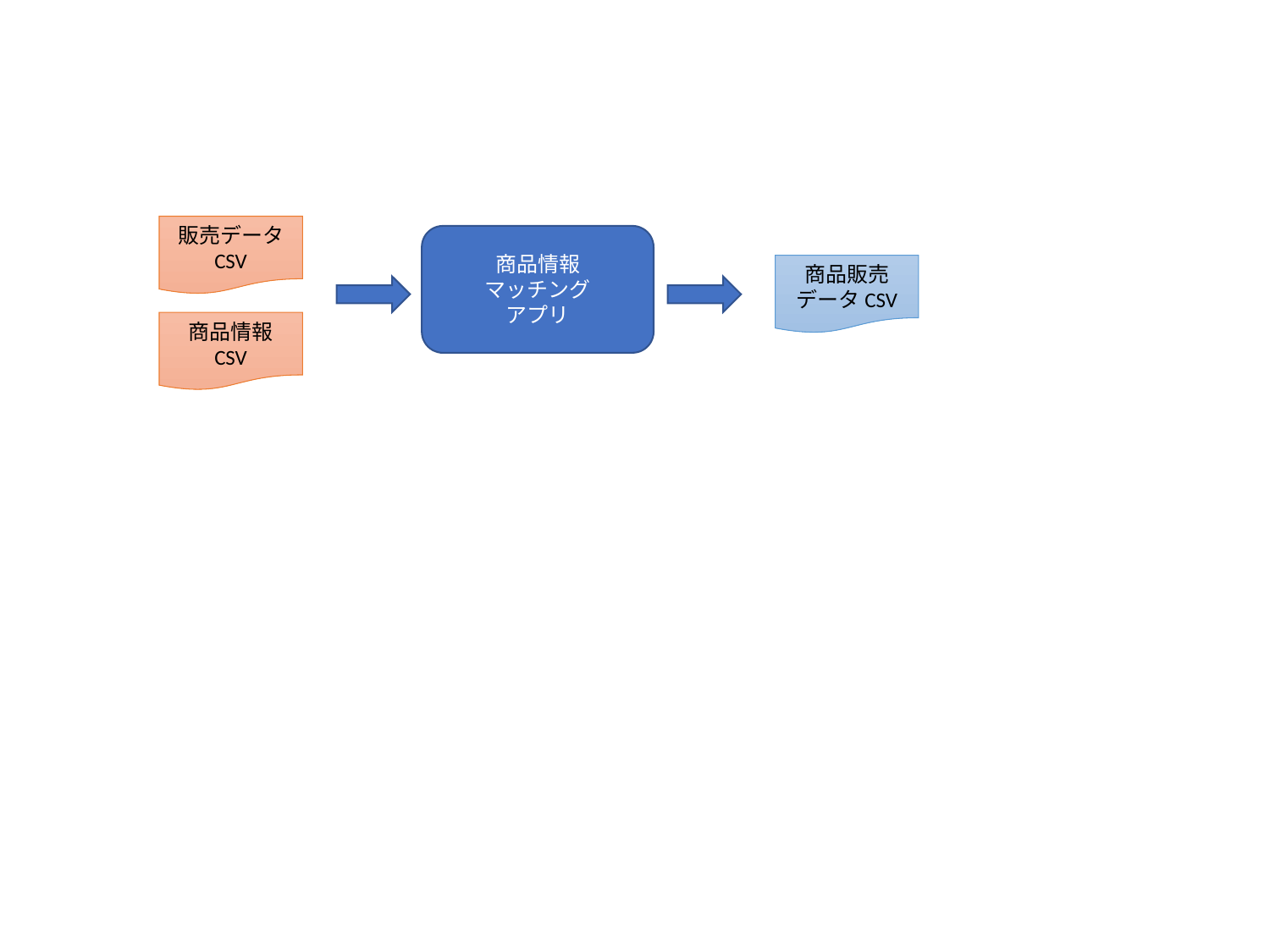

販売データ
CSV
商品情報
マッチング
アプリ
商品販売データCSV

商品情報
CSV